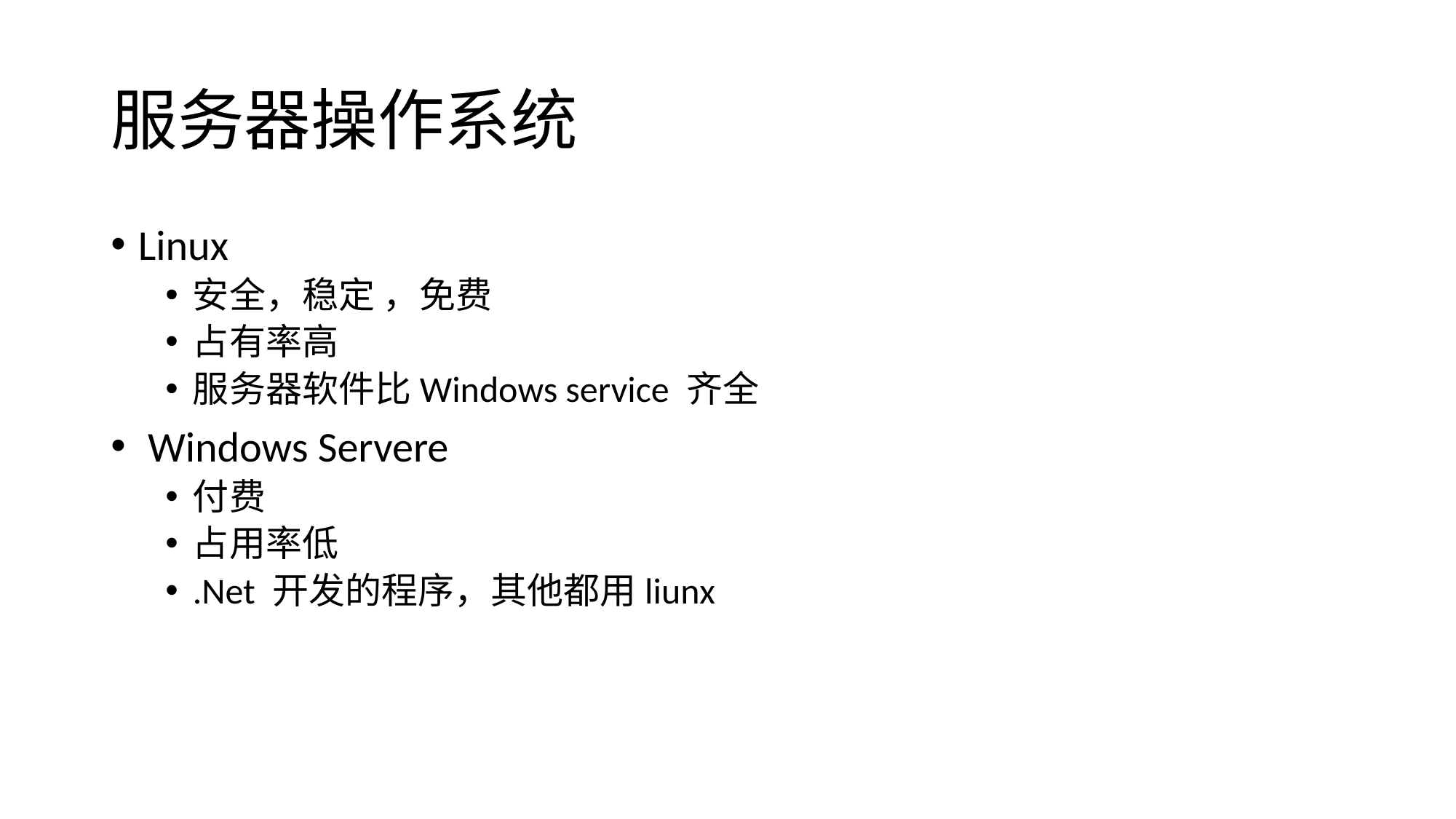

# 服务器操作系统
Linux
安全，稳定 ，免费
占有率高
服务器软件比Windows service 齐全
 Windows Servere
付费
占用率低
.Net 开发的程序，其他都用liunx